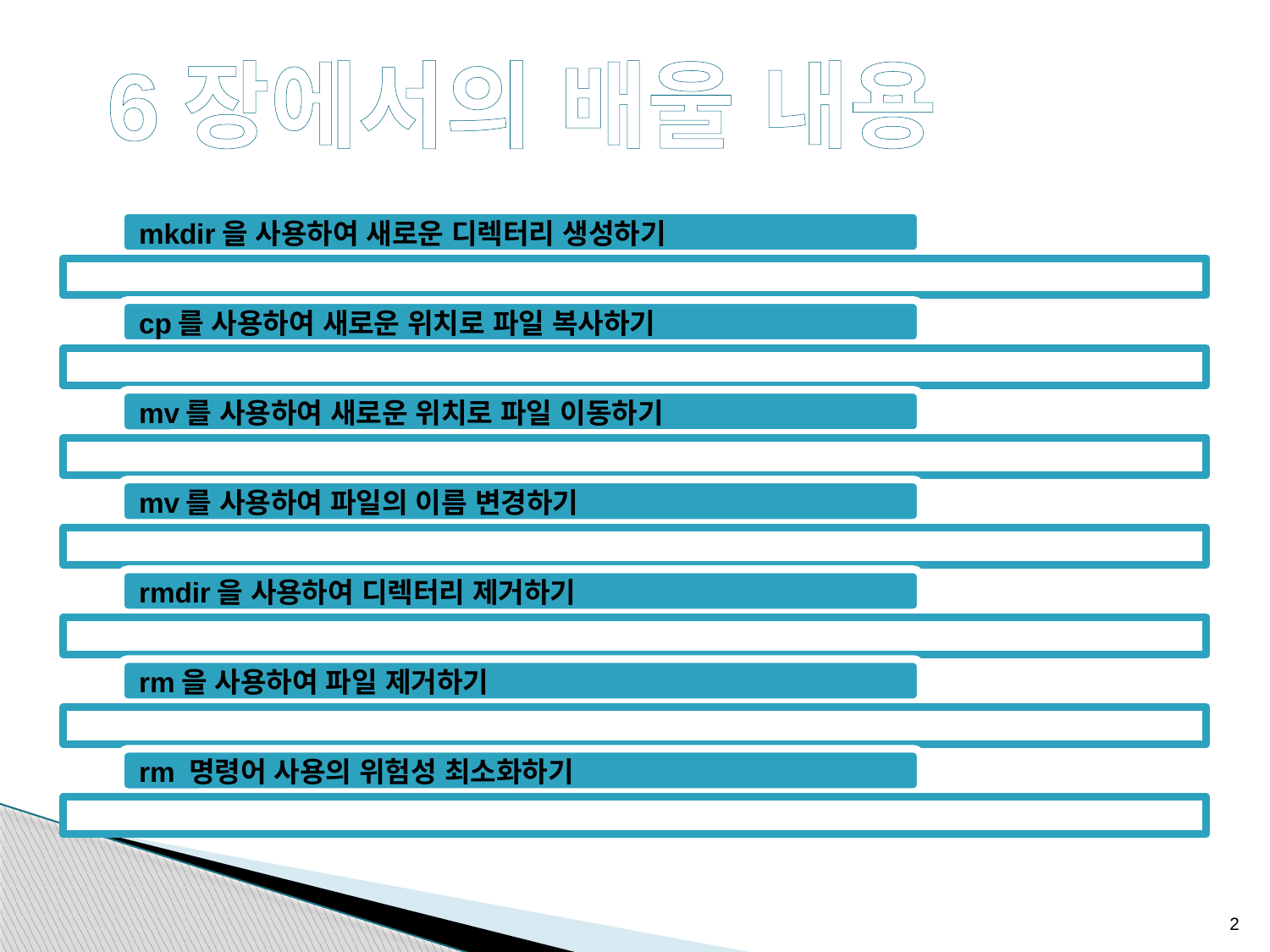

# 6장에서의 배울 내용
mkdir을 사용하여 새로운 디렉터리 생성하기
cp를 사용하여 새로운 위치로 파일 복사하기
mv를 사용하여 새로운 위치로 파일 이동하기
mv를 사용하여 파일의 이름 변경하기
rmdir을 사용하여 디렉터리 제거하기
rm을 사용하여 파일 제거하기
rm 명령어 사용의 위험성 최소화하기
2